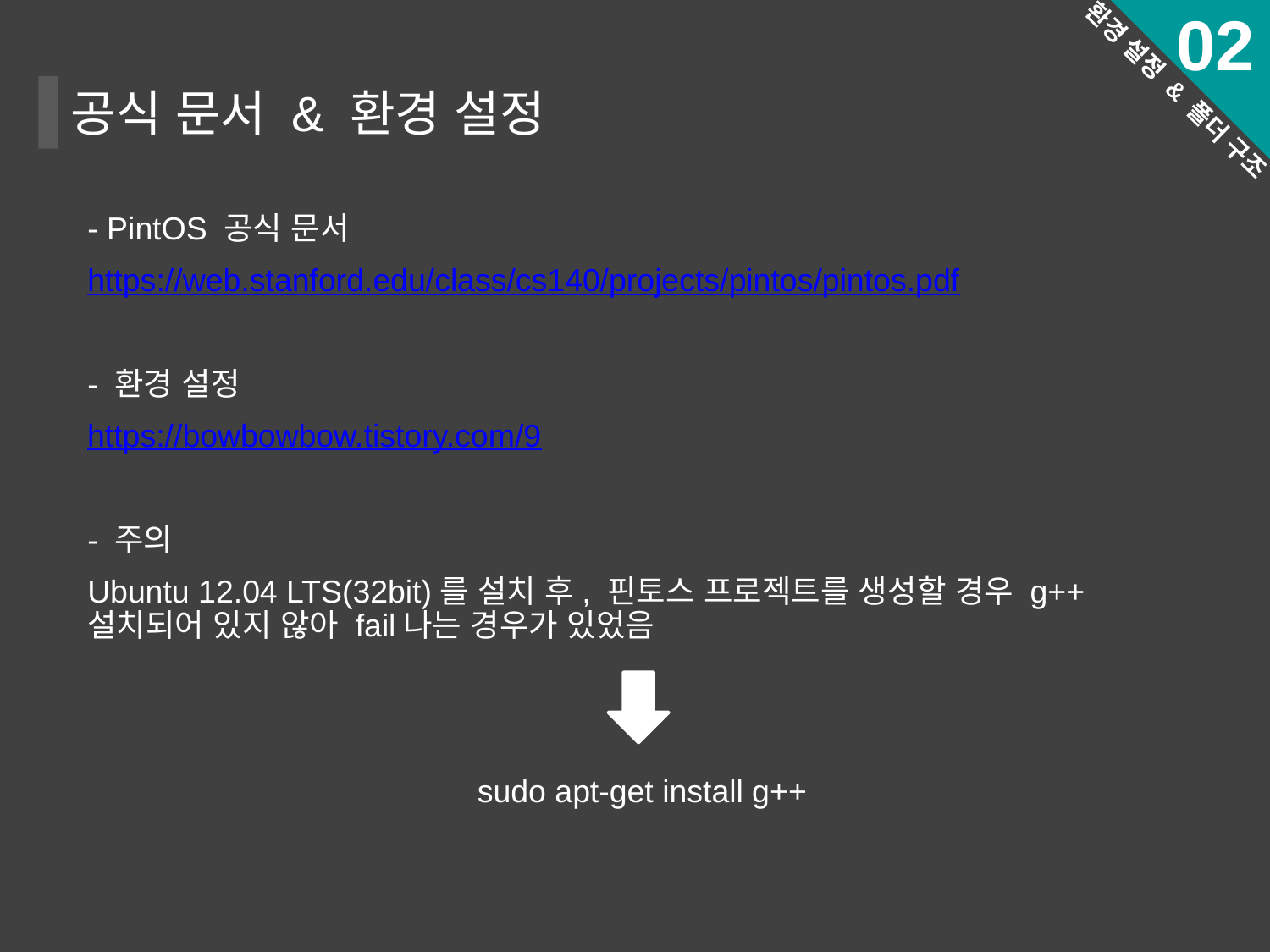

02

공식 문서 & 환경 설정
환경 설정 & 폴더 구조
- PintOS 공식 문서
https://web.stanford.edu/class/cs140/projects/pintos/pintos.pdf

- 환경 설정
https://bowbowbow.tistory.com/9

- 주의
Ubuntu 12.04 LTS(32bit)를 설치 후, 핀토스 프로젝트를 생성할 경우 g++설치되어 있지 않아 fail나는 경우가 있었음

sudo apt-get install g++